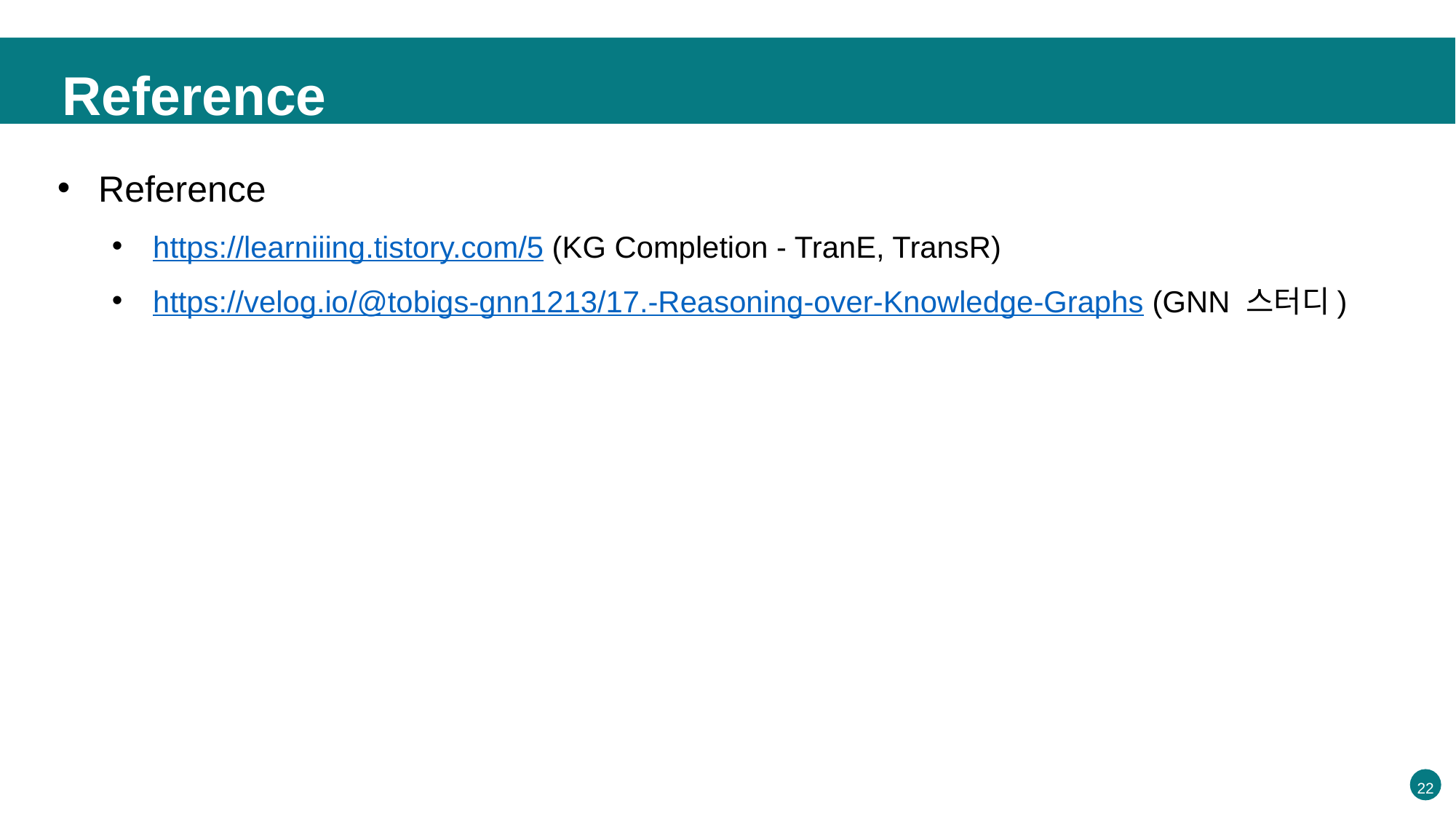

Reference

Reference
https://learniiing.tistory.com/5 (KG Completion - TranE, TransR)
https://velog.io/@tobigs-gnn1213/17.-Reasoning-over-Knowledge-Graphs (GNN 스터디)